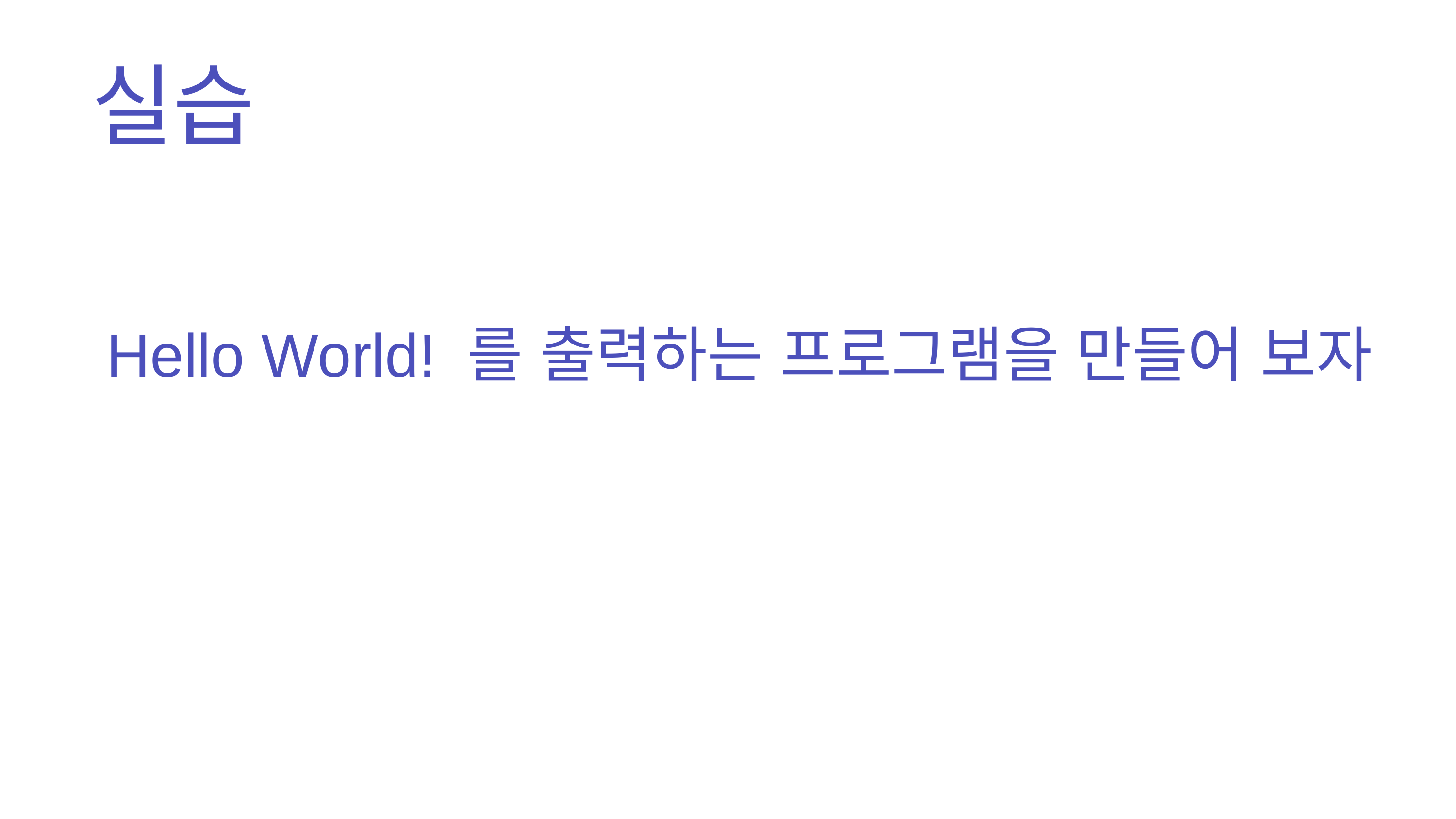

실습
Hello World! 를 출력하는 프로그램을 만들어 보자